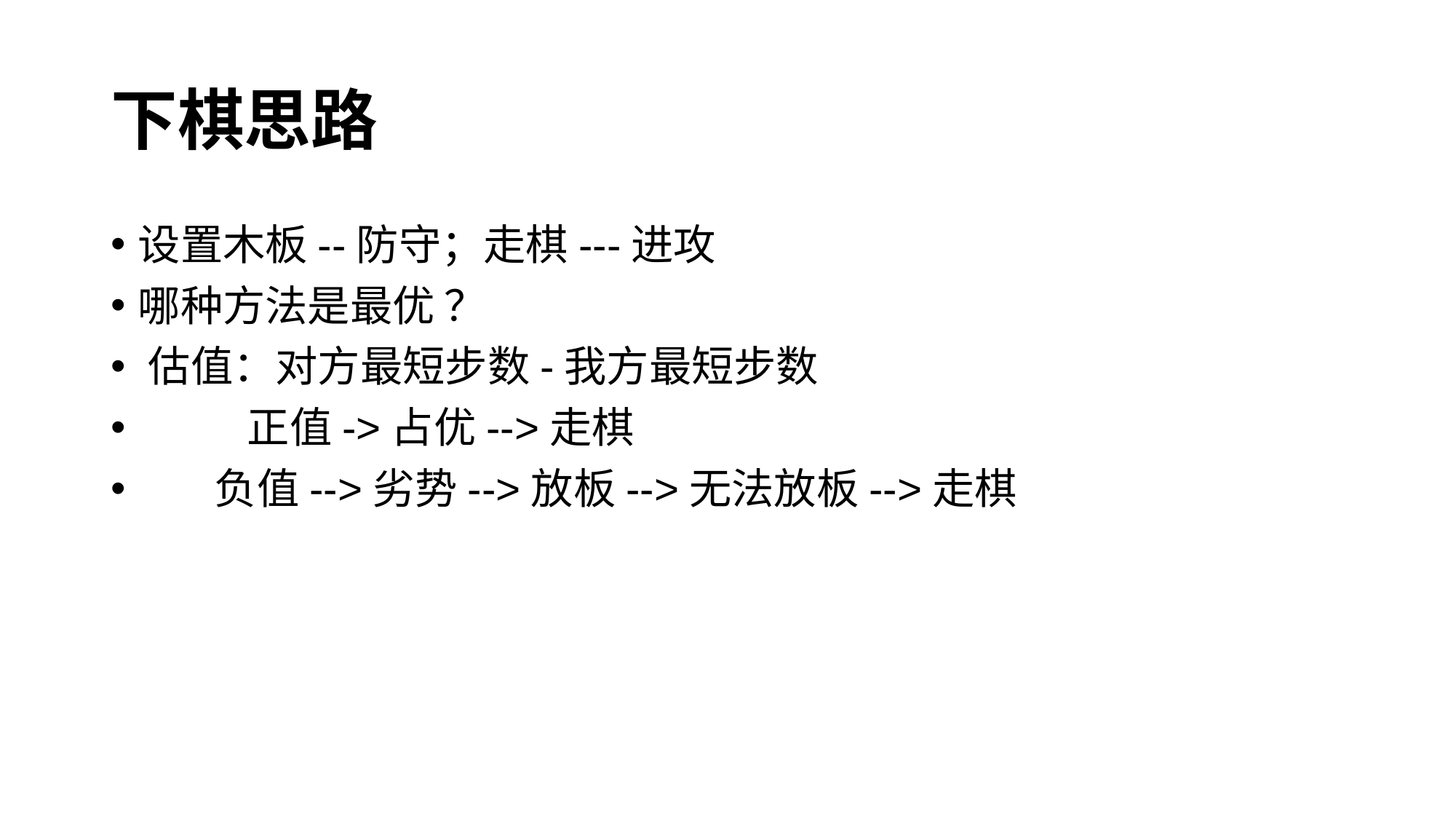

# 下棋思路
设置木板--防守；走棋---进攻
哪种方法是最优 ？
​估值：对方最短步数-我方最短步数
​	正值->占优-->走棋
       ​负值-->劣势-->放板-->无法放板-->走棋